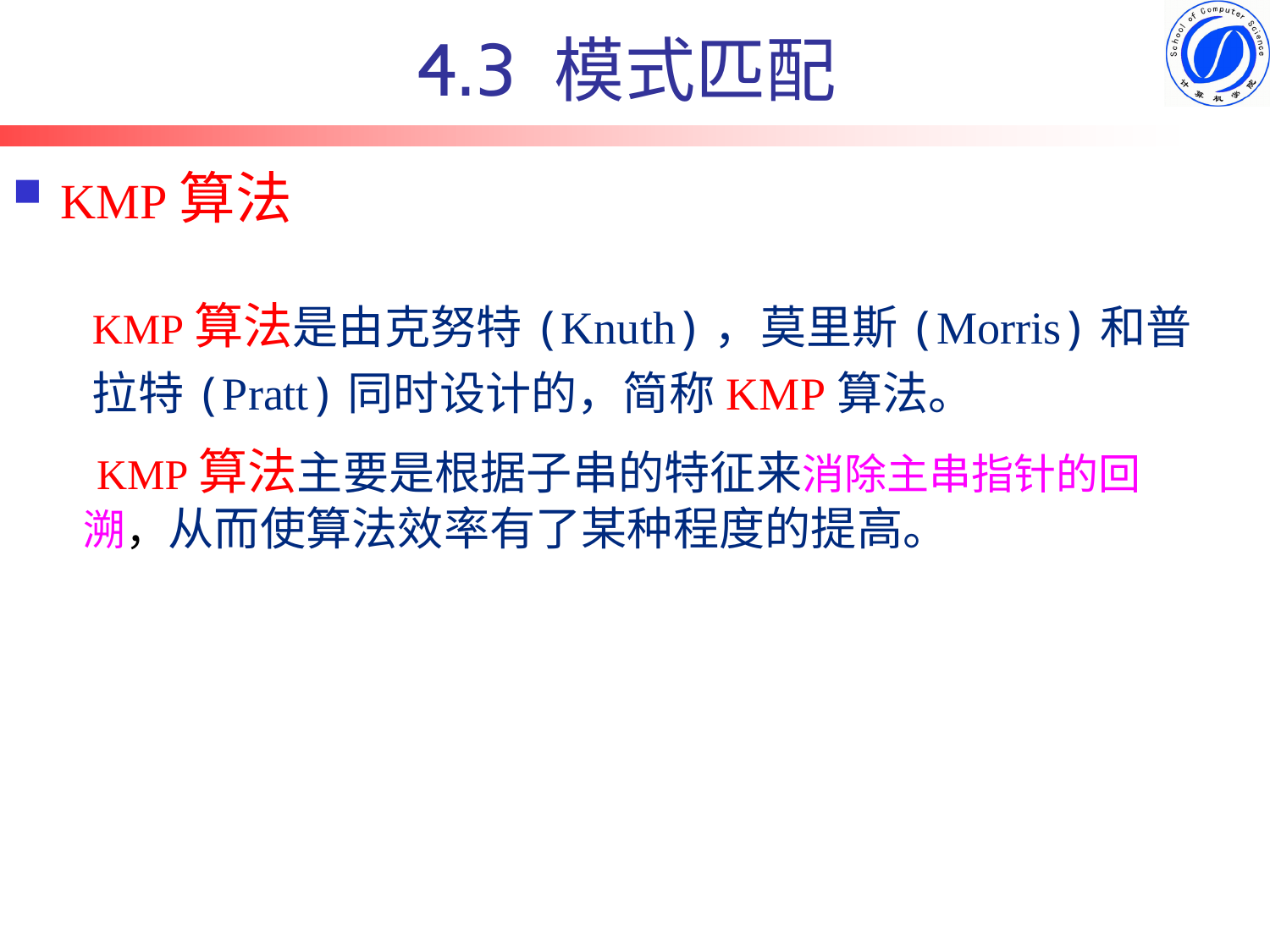

# 4.3 模式匹配
KMP算法
KMP算法是由克努特(Knuth)，莫里斯(Morris)和普拉特(Pratt)同时设计的，简称KMP算法。
 KMP算法主要是根据子串的特征来消除主串指针的回溯，从而使算法效率有了某种程度的提高。